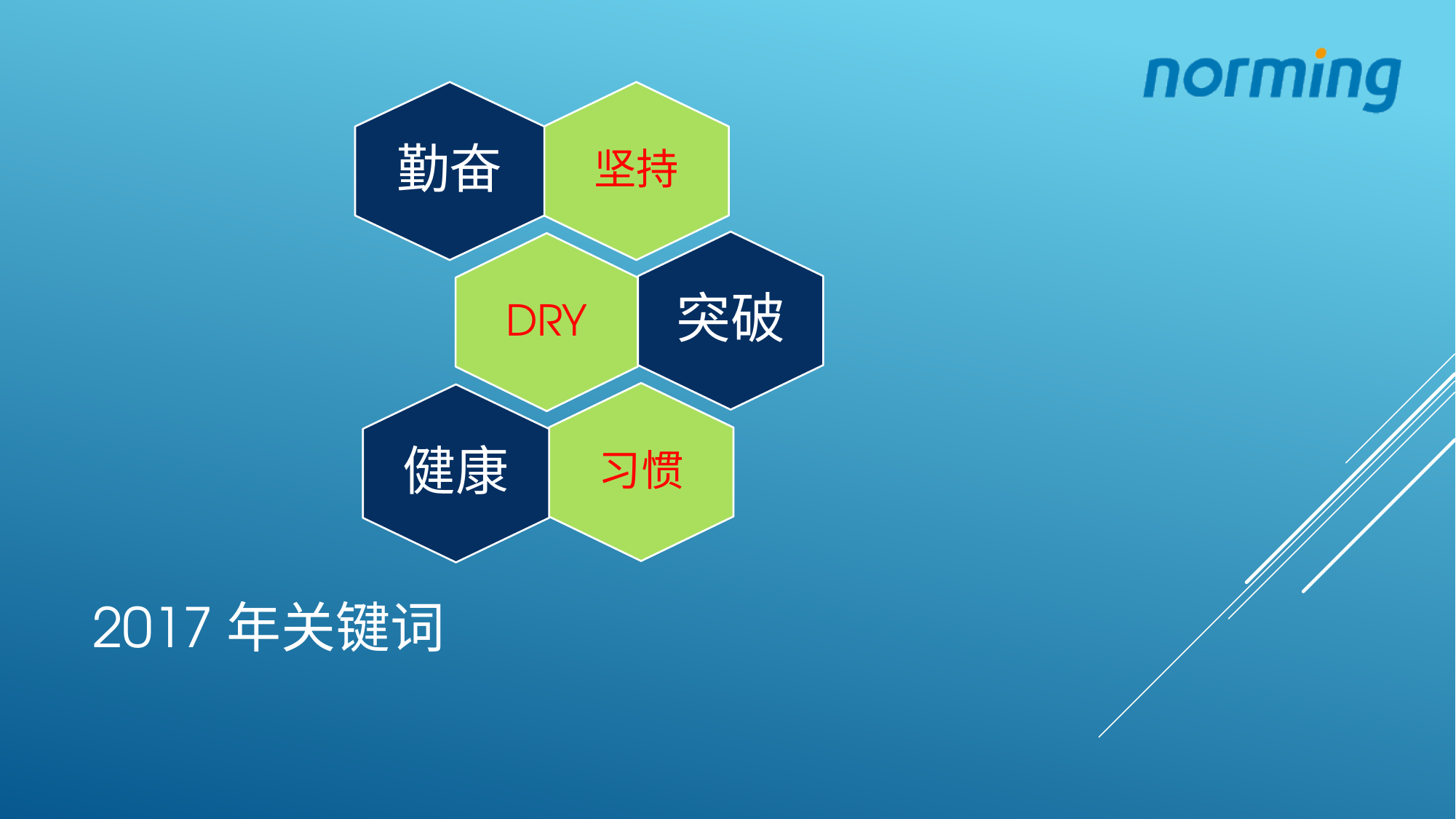

坚持
勤奋
DRY

突破
习惯
健康
# 2017年关键词